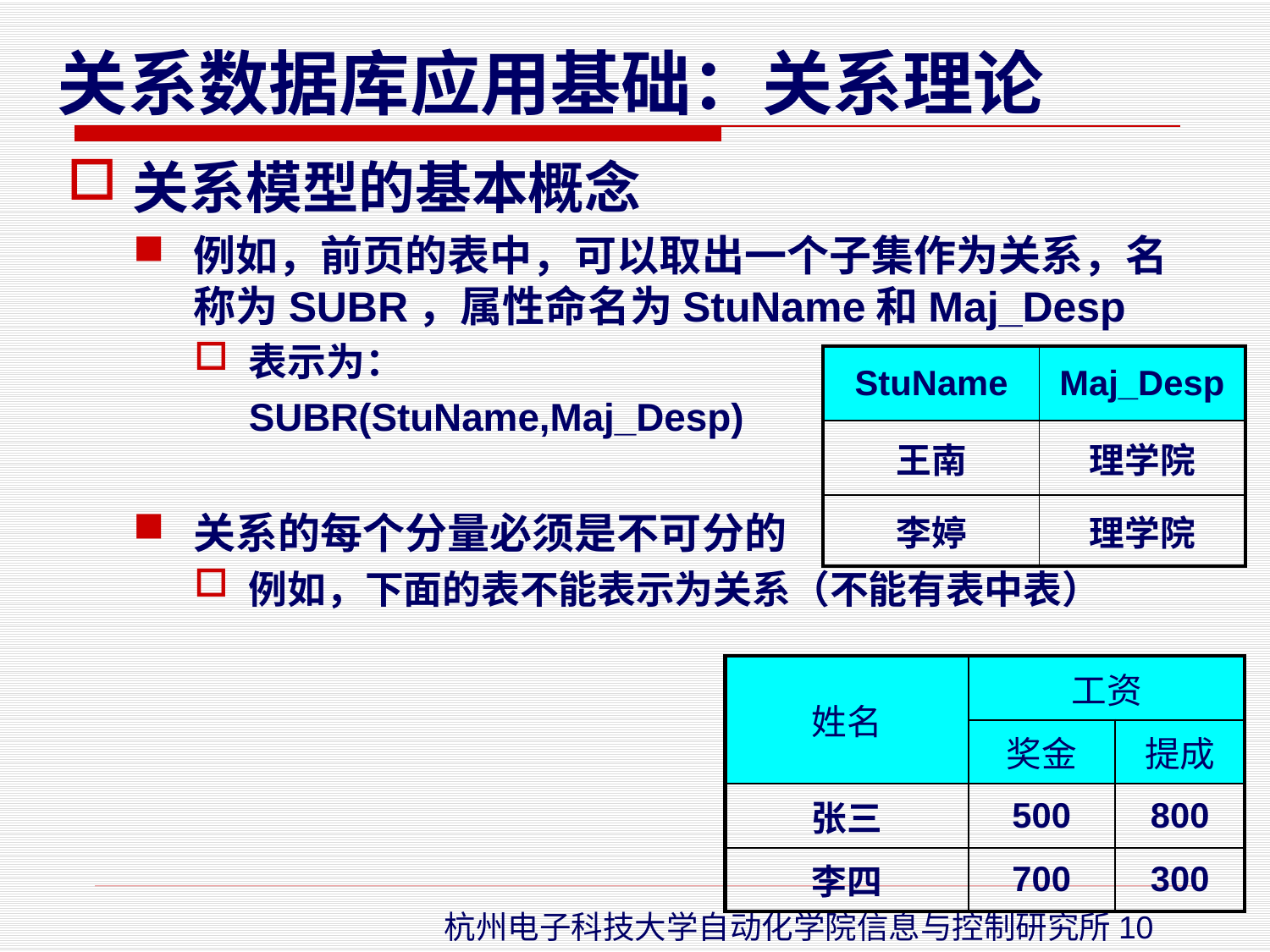

关系模型的基本概念
例如，前页的表中，可以取出一个子集作为关系，名称为SUBR，属性命名为StuName和Maj_Desp
表示为：
	SUBR(StuName,Maj_Desp)

关系的每个分量必须是不可分的
例如，下面的表不能表示为关系（不能有表中表）
| StuName | Maj\_Desp |
| --- | --- |
| 王南 | 理学院 |
| 李婷 | 理学院 |
| 姓名 | 工资 |  |
| --- | --- | --- |
|  | 奖金 | 提成 |
| 张三 | 500 | 800 |
| 李四 | 700 | 300 |